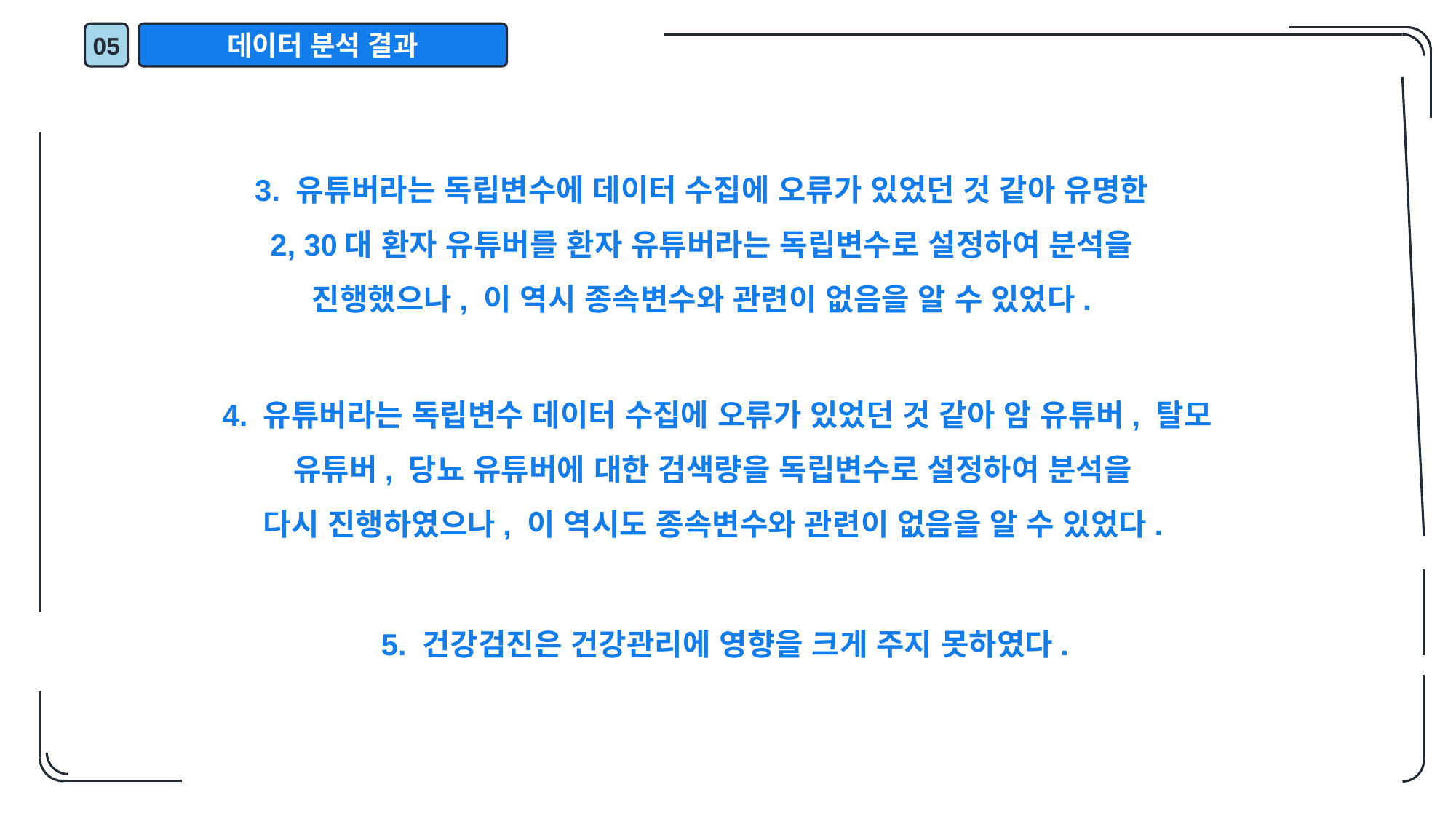

05
데이터 분석 결과

3. 유튜버라는 독립변수에 데이터 수집에 오류가 있었던 것 같아 유명한
 2, 30대 환자 유튜버를 환자 유튜버라는 독립변수로 설정하여 분석을
진행했으나, 이 역시 종속변수와 관련이 없음을 알 수 있었다.

4. 유튜버라는 독립변수 데이터 수집에 오류가 있었던 것 같아 암 유튜버, 탈모 유튜버, 당뇨 유튜버에 대한 검색량을 독립변수로 설정하여 분석을
다시 진행하였으나, 이 역시도 종속변수와 관련이 없음을 알 수 있었다.

5. 건강검진은 건강관리에 영향을 크게 주지 못하였다.